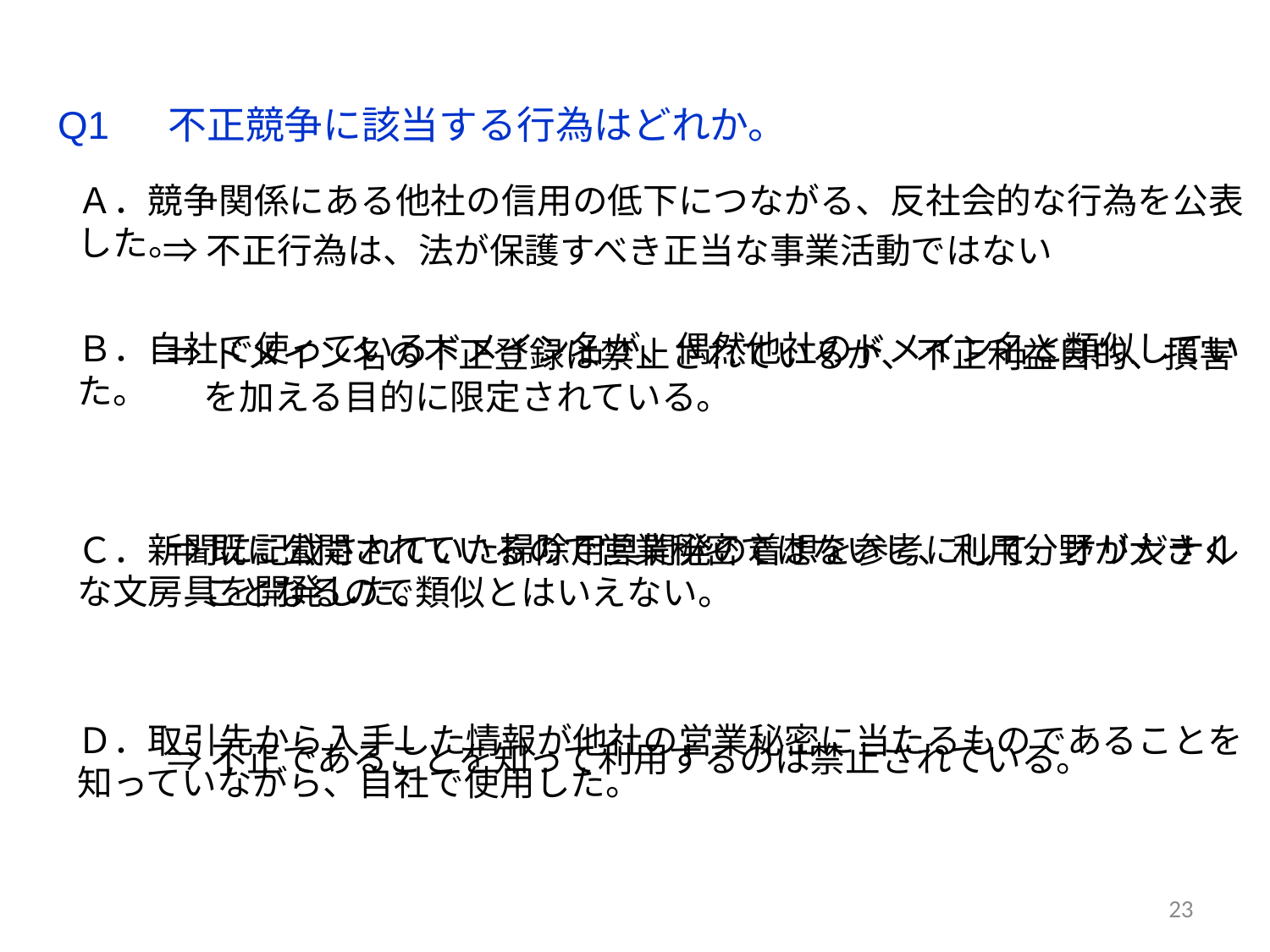

Q1 　不正競争に該当する行為はどれか。
Ａ．競争関係にある他社の信用の低下につながる、反社会的な行為を公表した。

Ｂ．自社で使っているドメイン名が、偶然他社のドメイン名と類似していた。

Ｃ．新聞に記載されていた掃除用具開発の着想を参考にして、オリジナルな文房具を開発した。

Ｄ．取引先から入手した情報が他社の営業秘密に当たるものであることを知っていながら、自社で使用した。
⇒不正行為は、法が保護すべき正当な事業活動ではない
⇒ドメイン名の不正登録は禁止されているが、不正利益目的、損害を加える目的に限定されている。
⇒既に公開されているので営業秘密ではないし、利用分野が大きくことなるので類似とはいえない。
⇒不正であることを知って利用するのは禁止されている。
23